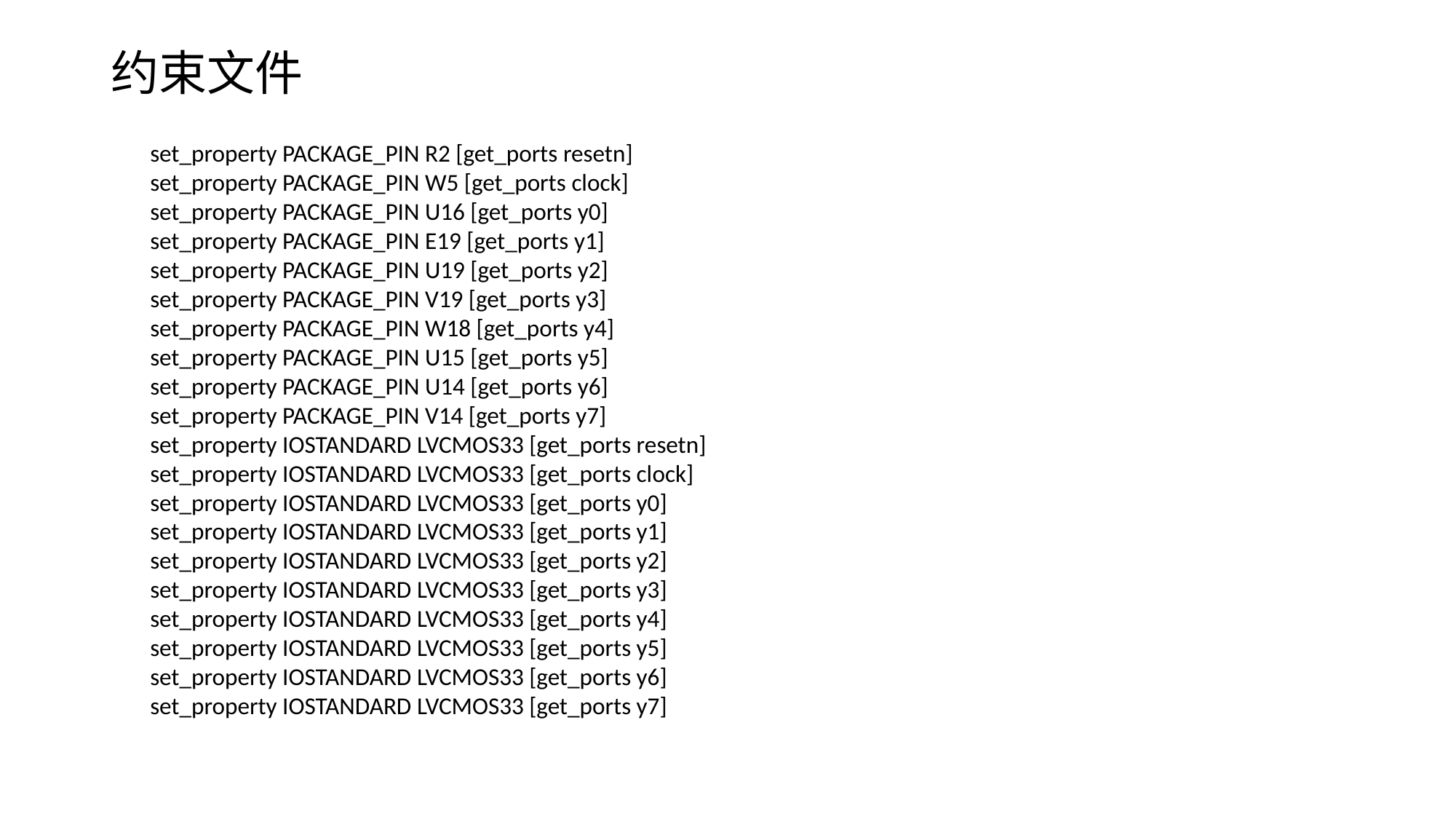

# 约束文件
set_property PACKAGE_PIN R2 [get_ports resetn]
set_property PACKAGE_PIN W5 [get_ports clock]
set_property PACKAGE_PIN U16 [get_ports y0]
set_property PACKAGE_PIN E19 [get_ports y1]
set_property PACKAGE_PIN U19 [get_ports y2]
set_property PACKAGE_PIN V19 [get_ports y3]
set_property PACKAGE_PIN W18 [get_ports y4]
set_property PACKAGE_PIN U15 [get_ports y5]
set_property PACKAGE_PIN U14 [get_ports y6]
set_property PACKAGE_PIN V14 [get_ports y7]
set_property IOSTANDARD LVCMOS33 [get_ports resetn]
set_property IOSTANDARD LVCMOS33 [get_ports clock]
set_property IOSTANDARD LVCMOS33 [get_ports y0]
set_property IOSTANDARD LVCMOS33 [get_ports y1]
set_property IOSTANDARD LVCMOS33 [get_ports y2]
set_property IOSTANDARD LVCMOS33 [get_ports y3]
set_property IOSTANDARD LVCMOS33 [get_ports y4]
set_property IOSTANDARD LVCMOS33 [get_ports y5]
set_property IOSTANDARD LVCMOS33 [get_ports y6]
set_property IOSTANDARD LVCMOS33 [get_ports y7]